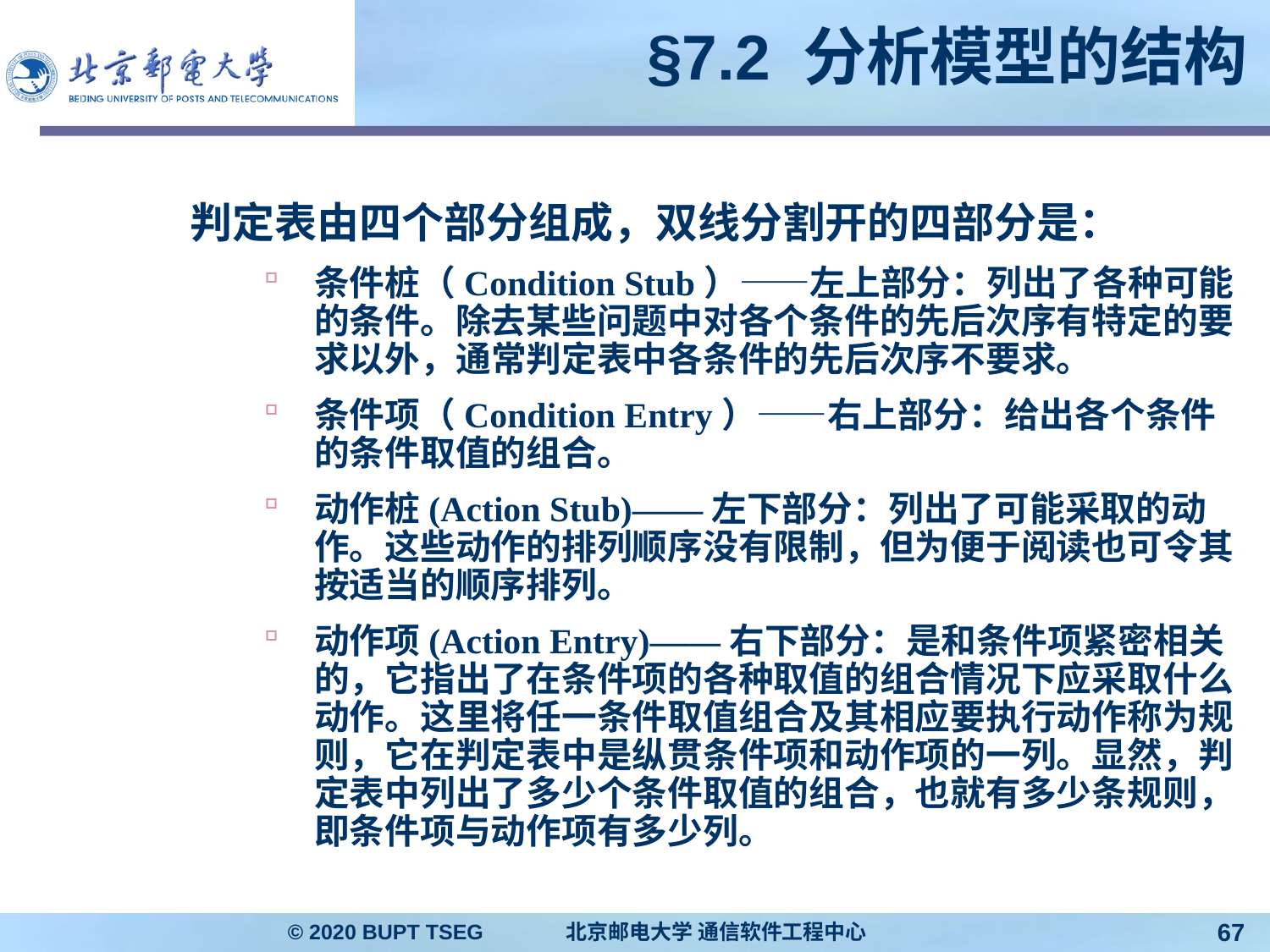

# §7.2 分析模型的结构
判定表由四个部分组成，双线分割开的四部分是：
条件桩（Condition Stub）——左上部分：列出了各种可能的条件。除去某些问题中对各个条件的先后次序有特定的要求以外，通常判定表中各条件的先后次序不要求。
条件项（Condition Entry）——右上部分：给出各个条件的条件取值的组合。
动作桩(Action Stub)——左下部分：列出了可能采取的动作。这些动作的排列顺序没有限制，但为便于阅读也可令其按适当的顺序排列。
动作项(Action Entry)——右下部分：是和条件项紧密相关的，它指出了在条件项的各种取值的组合情况下应采取什么动作。这里将任一条件取值组合及其相应要执行动作称为规则，它在判定表中是纵贯条件项和动作项的一列。显然，判定表中列出了多少个条件取值的组合，也就有多少条规则，即条件项与动作项有多少列。
© 2020 BUPT TSEG             北京邮电大学 通信软件工程中心